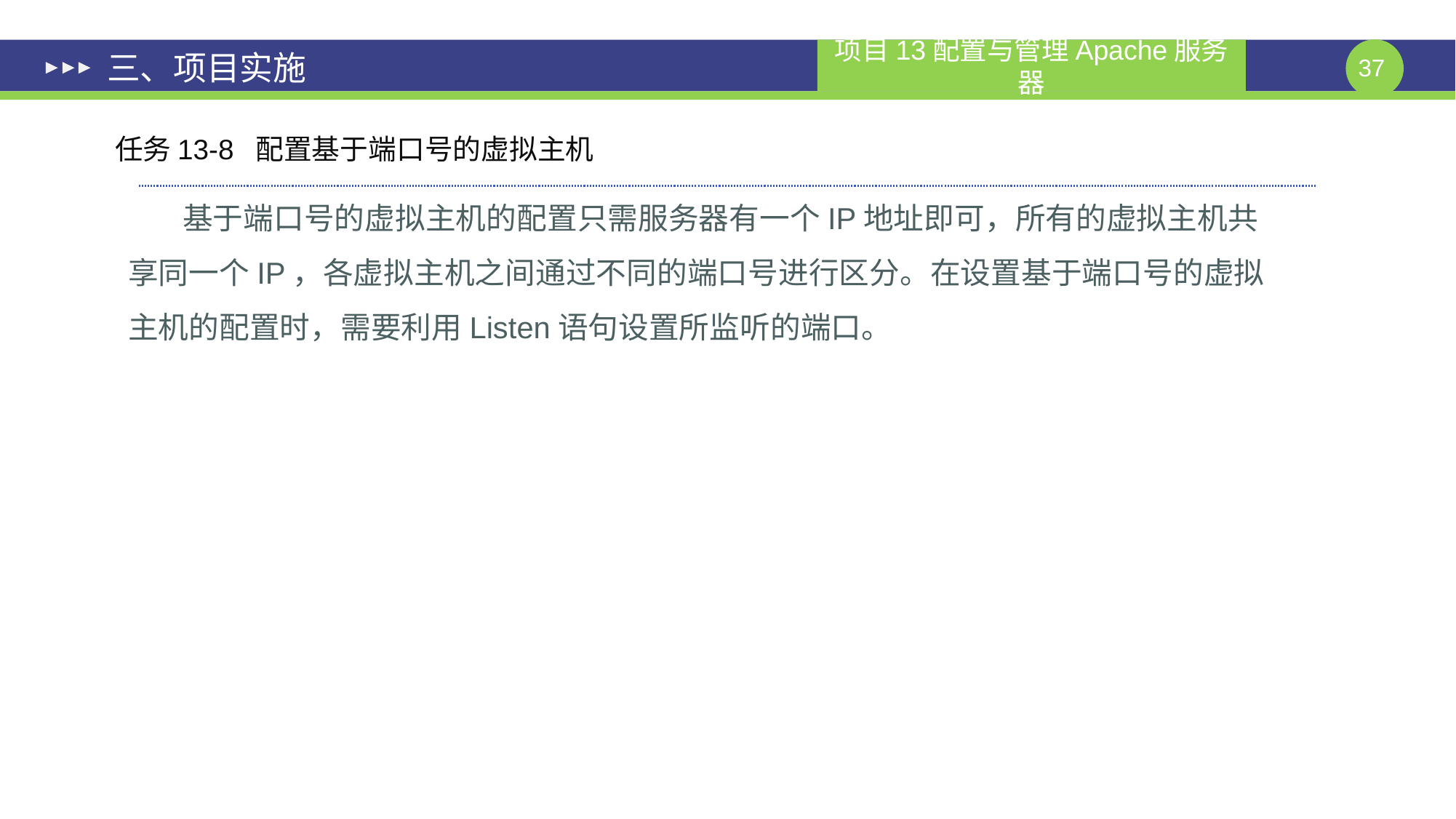

# 三、项目实施
任务13-8  配置基于端口号的虚拟主机
基于端口号的虚拟主机的配置只需服务器有一个IP地址即可，所有的虚拟主机共享同一个IP，各虚拟主机之间通过不同的端口号进行区分。在设置基于端口号的虚拟主机的配置时，需要利用Listen语句设置所监听的端口。